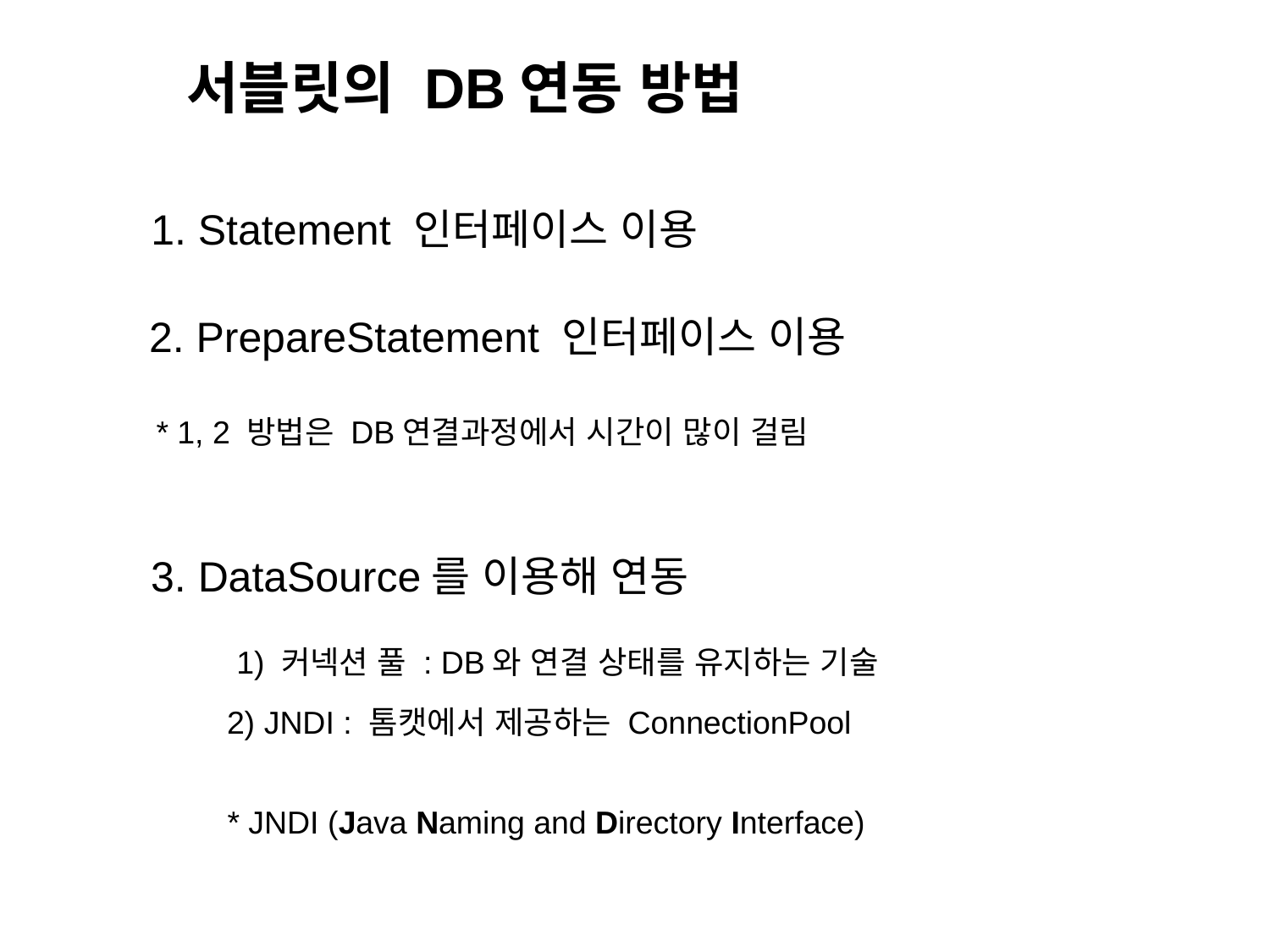

서블릿의 DB연동 방법
1. Statement 인터페이스 이용
2. PrepareStatement 인터페이스 이용
* 1, 2 방법은 DB연결과정에서 시간이 많이 걸림
3. DataSource를 이용해 연동
1) 커넥션 풀 : DB와 연결 상태를 유지하는 기술
2) JNDI : 톰캣에서 제공하는 ConnectionPool
* JNDI (Java Naming and Directory Interface)